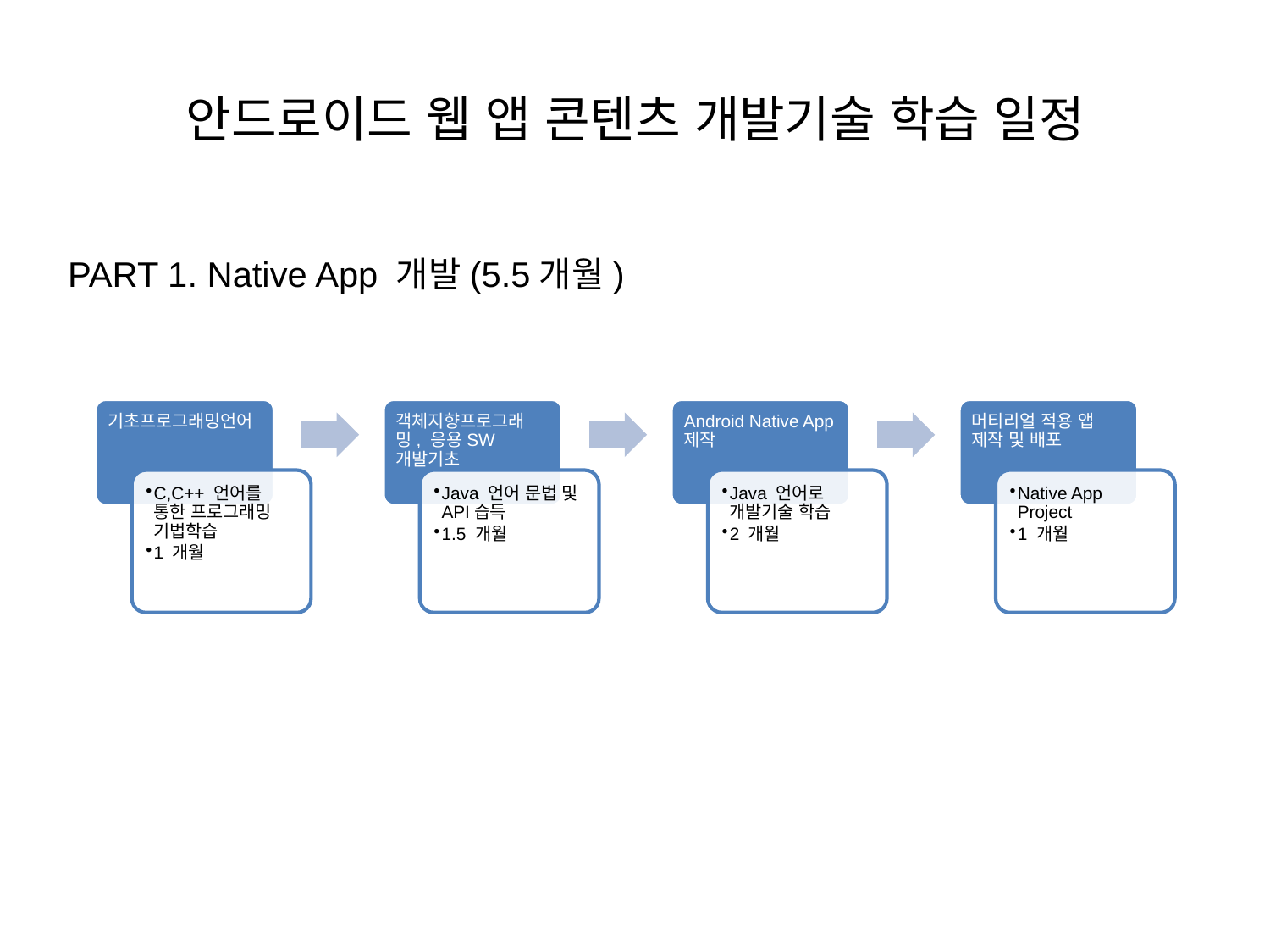

# 안드로이드 웹 앱 콘텐츠 개발기술 학습 일정
PART 1. Native App 개발(5.5개월)

기초프로그래밍언어
C,C++ 언어를 통한 프로그래밍 기법학습
1 개월

객체지향프로그래밍, 응용SW개발기초
Java 언어 문법 및 API습득
1.5 개월

Android Native App 제작
Java 언어로 개발기술 학습
2 개월

머티리얼 적용 앱 제작 및 배포
Native App Project
1 개월